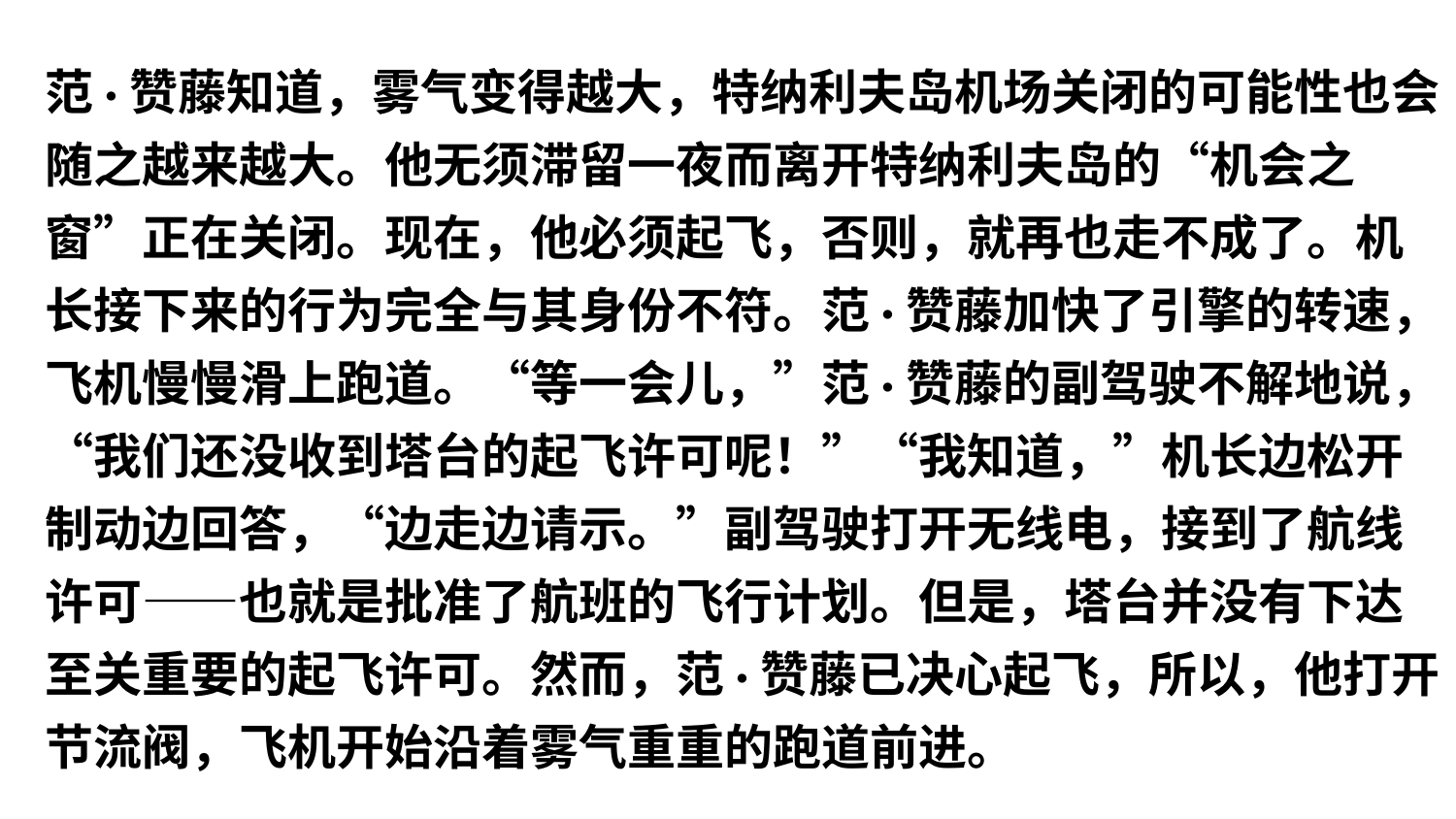

范·赞藤知道，雾气变得越大，特纳利夫岛机场关闭的可能性也会随之越来越大。他无须滞留一夜而离开特纳利夫岛的“机会之窗”正在关闭。现在，他必须起飞，否则，就再也走不成了。机长接下来的行为完全与其身份不符。范·赞藤加快了引擎的转速，飞机慢慢滑上跑道。“等一会儿，”范·赞藤的副驾驶不解地说，“我们还没收到塔台的起飞许可呢！”“我知道，”机长边松开制动边回答，“边走边请示。”副驾驶打开无线电，接到了航线许可——也就是批准了航班的飞行计划。但是，塔台并没有下达至关重要的起飞许可。然而，范·赞藤已决心起飞，所以，他打开节流阀，飞机开始沿着雾气重重的跑道前进。